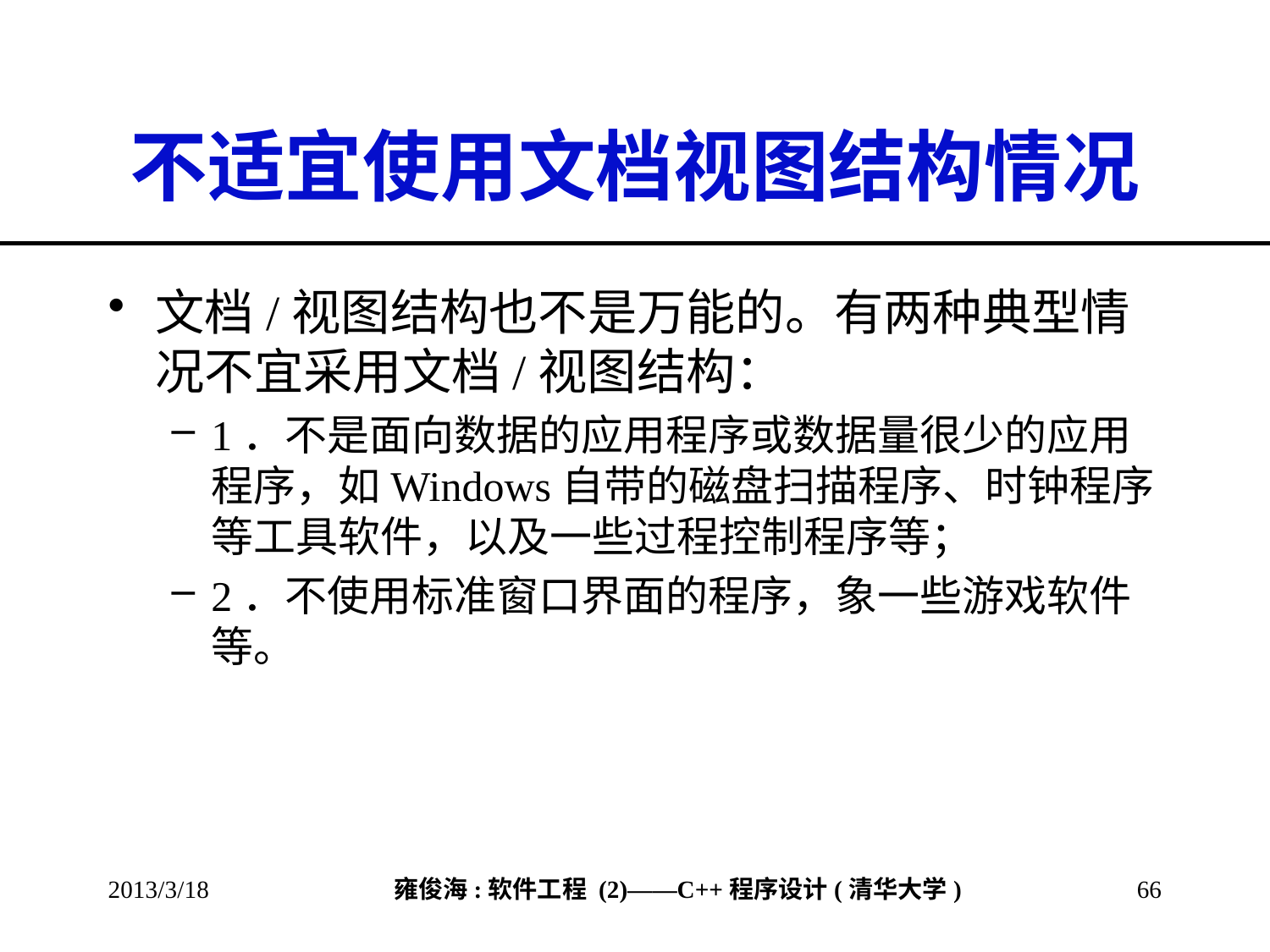

# 不适宜使用文档视图结构情况
文档/视图结构也不是万能的。有两种典型情况不宜采用文档/视图结构：
1．不是面向数据的应用程序或数据量很少的应用程序，如Windows自带的磁盘扫描程序、时钟程序等工具软件，以及一些过程控制程序等；
2．不使用标准窗口界面的程序，象一些游戏软件等。
2013/3/18
66